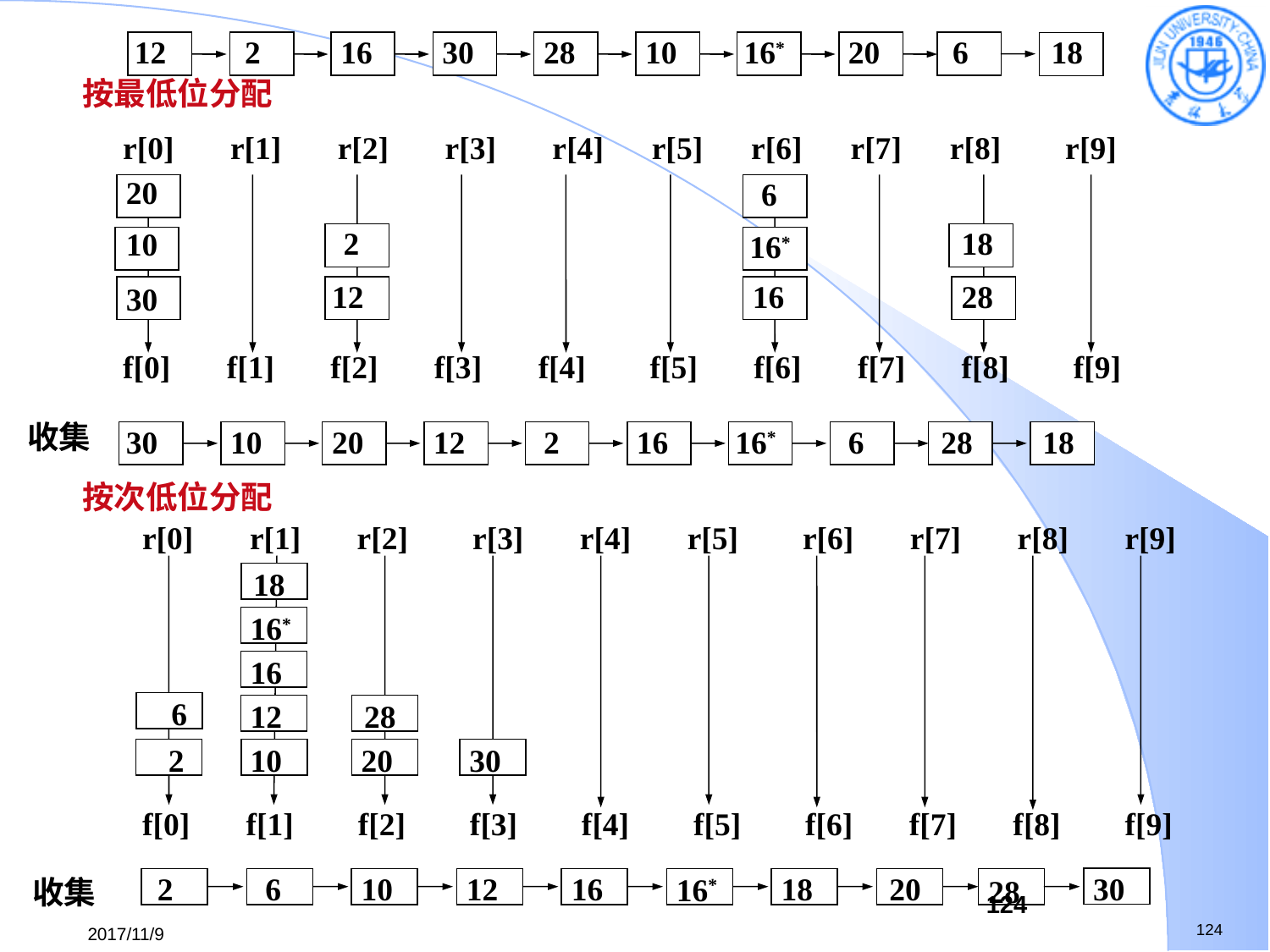

12
2
16
30
28
10
16*
20
6
18

按最低位分配
r[0]       r[1]       r[2]       r[3]       r[4]      r[5]      r[6]      r[7]      r[8]        r[9]
20
6

2
18
10
16*

12
16
28
30

f[0]       f[1]       f[2]       f[3]       f[4]        f[5]       f[6]       f[7]       f[8]        f[9]
30
10
20
12
2
16
16*
6
28
18

收集
按次低位分配
r[0]       r[1]       r[2]        r[3]       r[4]       r[5]        r[6]       r[7]       r[8]       r[9]

18

16*

16

6
12
28

2
10
20
30

f[0]       f[1]        f[2]        f[3]        f[4]        f[5]        f[6]       f[7]       f[8]        f[9]
2
6
10
12
16
18
20
30
16*
28

收集
124